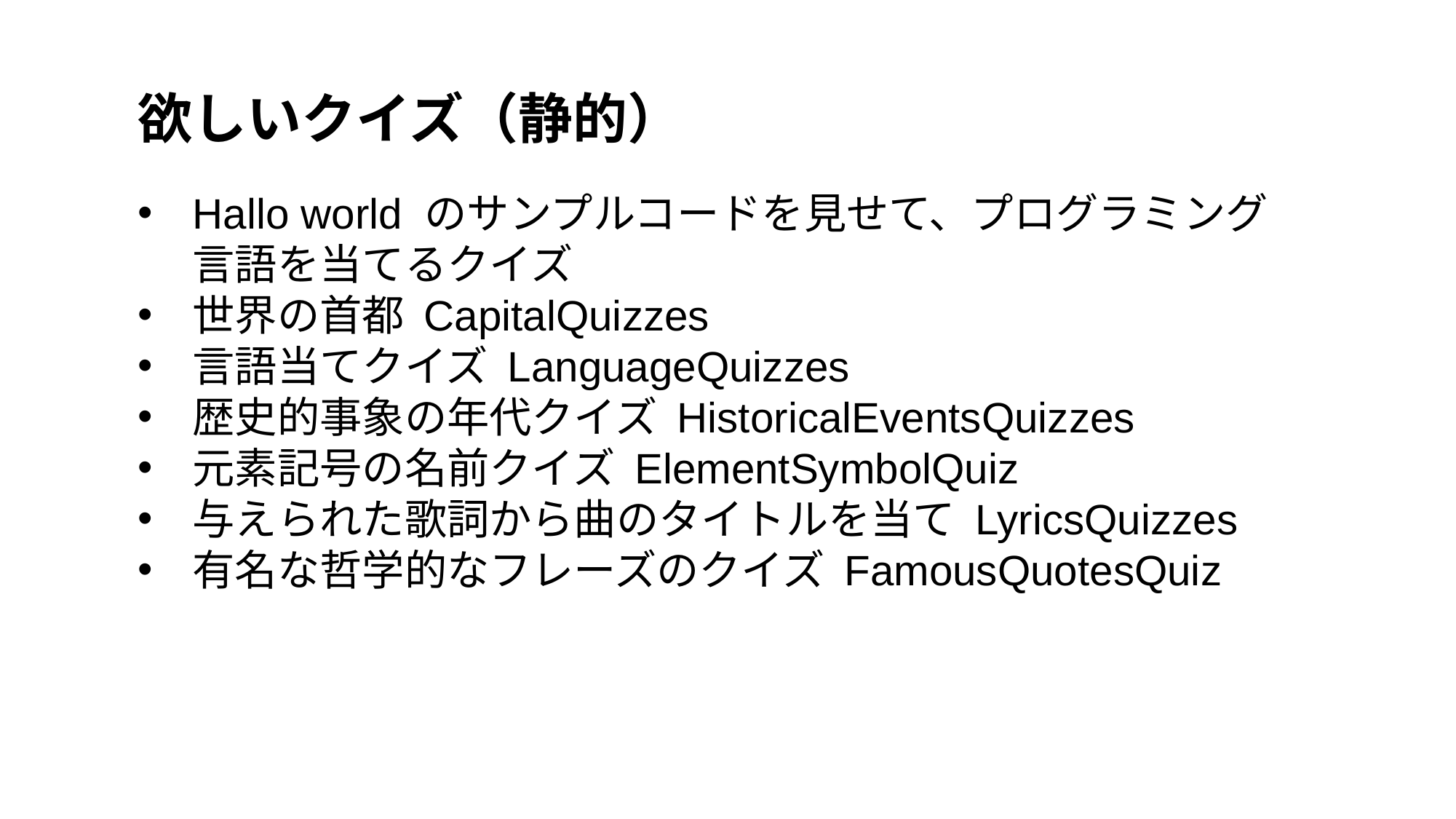

欲しいクイズ（静的）
Hallo world のサンプルコードを見せて、プログラミング言語を当てるクイズ
世界の首都 CapitalQuizzes
言語当てクイズ LanguageQuizzes
歴史的事象の年代クイズ HistoricalEventsQuizzes
元素記号の名前クイズ ElementSymbolQuiz
与えられた歌詞から曲のタイトルを当て LyricsQuizzes
有名な哲学的なフレーズのクイズ FamousQuotesQuiz